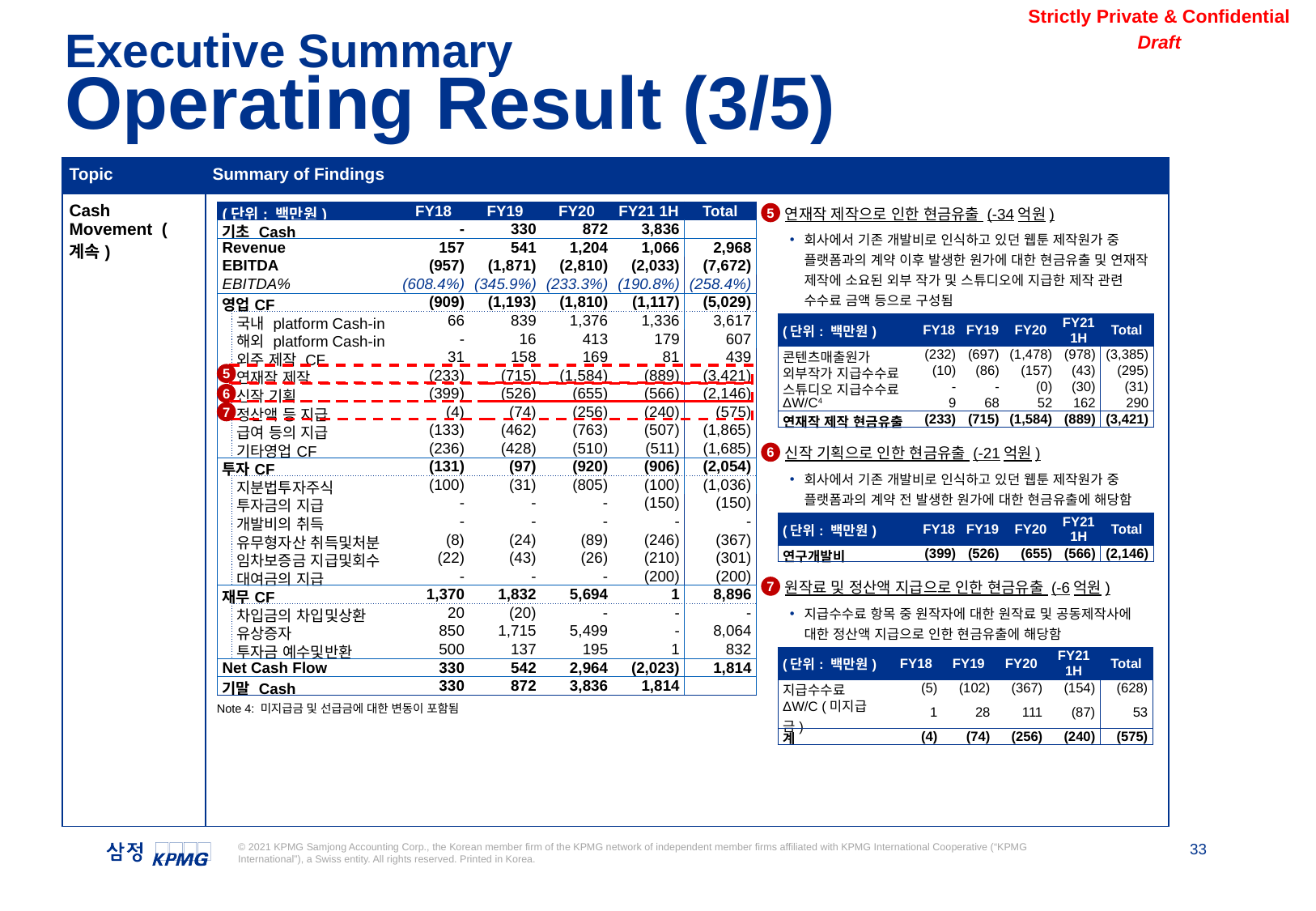

Executive Summary
Operating Result (3/5)
| Topic | Summary of Findings |
| --- | --- |
| Cash Movement (계속) |  |
| (단위: 백만원) |  |  | FY18 | FY19 | FY20 | FY21 1H | Total |
| --- | --- | --- | --- | --- | --- | --- | --- |
| 기초 Cash |  |  | - | 330 | 872 | 3,836 |  |
| Revenue |  |  | 157 | 541 | 1,204 | 1,066 | 2,968 |
| EBITDA |  |  | (957) | (1,871) | (2,810) | (2,033) | (7,672) |
| EBITDA% |  |  | (608.4%) | (345.9%) | (233.3%) | (190.8%) | (258.4%) |
| 영업CF |  |  | (909) | (1,193) | (1,810) | (1,117) | (5,029) |
|  | 국내 platform Cash-in |  | 66 | 839 | 1,376 | 1,336 | 3,617 |
|  | 해외 platform Cash-in |  | - | 16 | 413 | 179 | 607 |
|  | 외주 제작 CF |  | 31 | 158 | 169 | 81 | 439 |
|  | 연재작 제작 |  | (233) | (715) | (1,584) | (889) | (3,421) |
|  | 신작 기획 |  | (399) | (526) | (655) | (566) | (2,146) |
|  | 정산액 등 지급 |  | (4) | (74) | (256) | (240) | (575) |
|  | 급여 등의 지급 |  | (133) | (462) | (763) | (507) | (1,865) |
|  | 기타영업CF |  | (236) | (428) | (510) | (511) | (1,685) |
| 투자CF |  |  | (131) | (97) | (920) | (906) | (2,054) |
|  | 지분법투자주식 |  | (100) | (31) | (805) | (100) | (1,036) |
|  | 투자금의 지급 |  | - | - | - | (150) | (150) |
|  | 개발비의 취득 |  | - | - | - | - | - |
|  | 유무형자산 취득및처분 |  | (8) | (24) | (89) | (246) | (367) |
|  | 임차보증금 지급및회수 |  | (22) | (43) | (26) | (210) | (301) |
|  | 대여금의 지급 |  | - | - | - | (200) | (200) |
| 재무CF |  |  | 1,370 | 1,832 | 5,694 | 1 | 8,896 |
|  | 차입금의 차입및상환 |  | 20 | (20) | - | - | - |
|  | 유상증자 |  | 850 | 1,715 | 5,499 | - | 8,064 |
|  | 투자금 예수및반환 |  | 500 | 137 | 195 | 1 | 832 |
| Net Cash Flow |  |  | 330 | 542 | 2,964 | (2,023) | 1,814 |
| 기말 Cash |  |  | 330 | 872 | 3,836 | 1,814 |  |
연재작 제작으로 인한 현금유출 (-34억원)
회사에서 기존 개발비로 인식하고 있던 웹툰 제작원가 중 플랫폼과의 계약 이후 발생한 원가에 대한 현금유출 및 연재작 제작에 소요된 외부 작가 및 스튜디오에 지급한 제작 관련 수수료 금액 등으로 구성됨
5
| (단위: 백만원) | FY18 | FY19 | FY20 | FY21 1H | Total |
| --- | --- | --- | --- | --- | --- |
| 콘텐츠매출원가 | (232) | (697) | (1,478) | (978) | (3,385) |
| 외부작가 지급수수료 | (10) | (86) | (157) | (43) | (295) |
| 스튜디오 지급수수료 | - | - | (0) | (30) | (31) |
| ΔW/C4 | 9 | 68 | 52 | 162 | 290 |
| 연재작 제작 현금유출 | (233) | (715) | (1,584) | (889) | (3,421) |
5

6

7
신작 기획으로 인한 현금유출 (-21억원)
회사에서 기존 개발비로 인식하고 있던 웹툰 제작원가 중 플랫폼과의 계약 전 발생한 원가에 대한 현금유출에 해당함
6
| (단위: 백만원) | FY18 | FY19 | FY20 | FY21 1H | Total |
| --- | --- | --- | --- | --- | --- |
| 연구개발비 | (399) | (526) | (655) | (566) | (2,146) |
원작료 및 정산액 지급으로 인한 현금유출 (-6억원)
지급수수료 항목 중 원작자에 대한 원작료 및 공동제작사에 대한 정산액 지급으로 인한 현금유출에 해당함
7
| (단위: 백만원) | FY18 | FY19 | FY20 | FY21 1H | Total |
| --- | --- | --- | --- | --- | --- |
| 지급수수료 | (5) | (102) | (367) | (154) | (628) |
| ΔW/C (미지급금) | 1 | 28 | 111 | (87) | 53 |
| 계 | (4) | (74) | (256) | (240) | (575) |
Note 4: 미지급금 및 선급금에 대한 변동이 포함됨